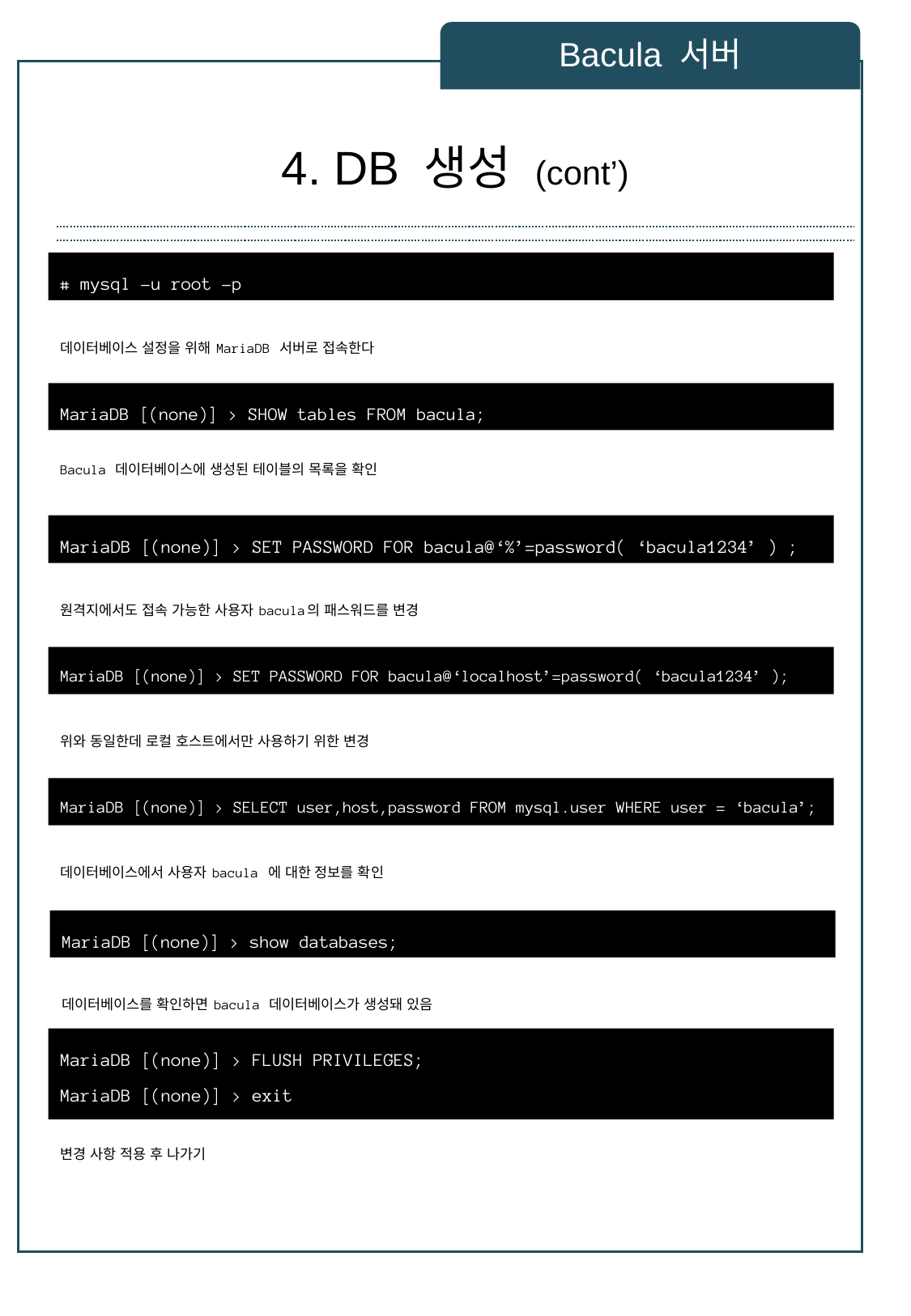

Bacula 서버
db
# 4. DB 생성 (cont’)
# mysql -u root -p

데이터베이스 설정을 위해 MariaDB 서버로 접속한다
MariaDB [(none)] > SHOW tables FROM bacula;
Bacula 데이터베이스에 생성된 테이블의 목록을 확인
MariaDB [(none)] > SET PASSWORD FOR bacula@‘%’=password( ‘bacula1234’ ) ;

원격지에서도 접속 가능한 사용자 bacula의 패스워드를 변경
MariaDB [(none)] > SET PASSWORD FOR bacula@‘localhost’=password( ‘bacula1234’ );

위와 동일한데 로컬 호스트에서만 사용하기 위한 변경
MariaDB [(none)] > SELECT user,host,password FROM mysql.user WHERE user = ‘bacula’;

데이터베이스에서 사용자 bacula 에 대한 정보를 확인
MariaDB [(none)] > show databases;

데이터베이스를 확인하면 bacula 데이터베이스가 생성돼 있음
MariaDB [(none)] > FLUSH PRIVILEGES;
MariaDB [(none)] > exit

변경 사항 적용 후 나가기